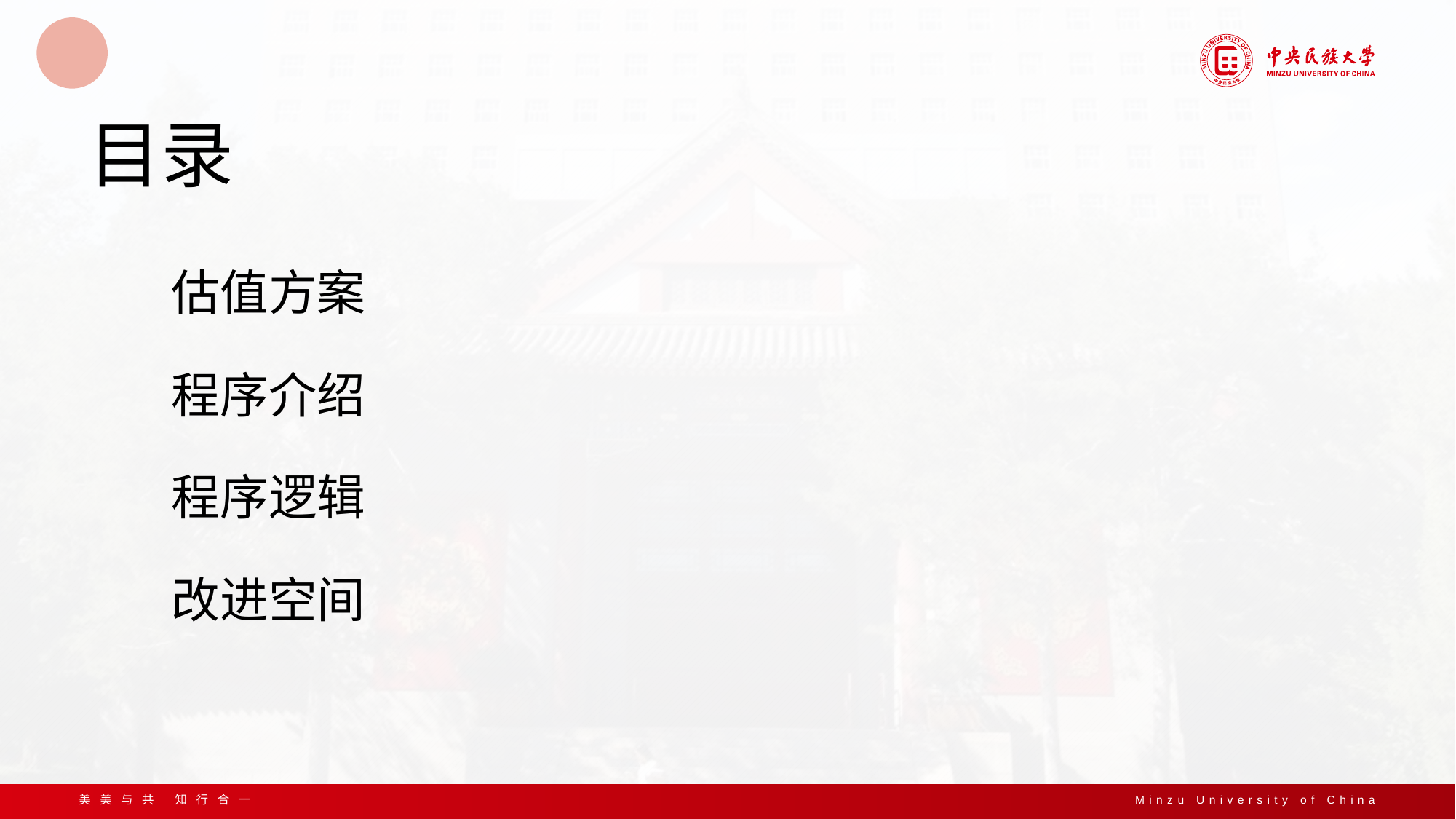

目录
估值方案
程序介绍
程序逻辑
改进空间
美美与共 知行合一
Minzu University of China